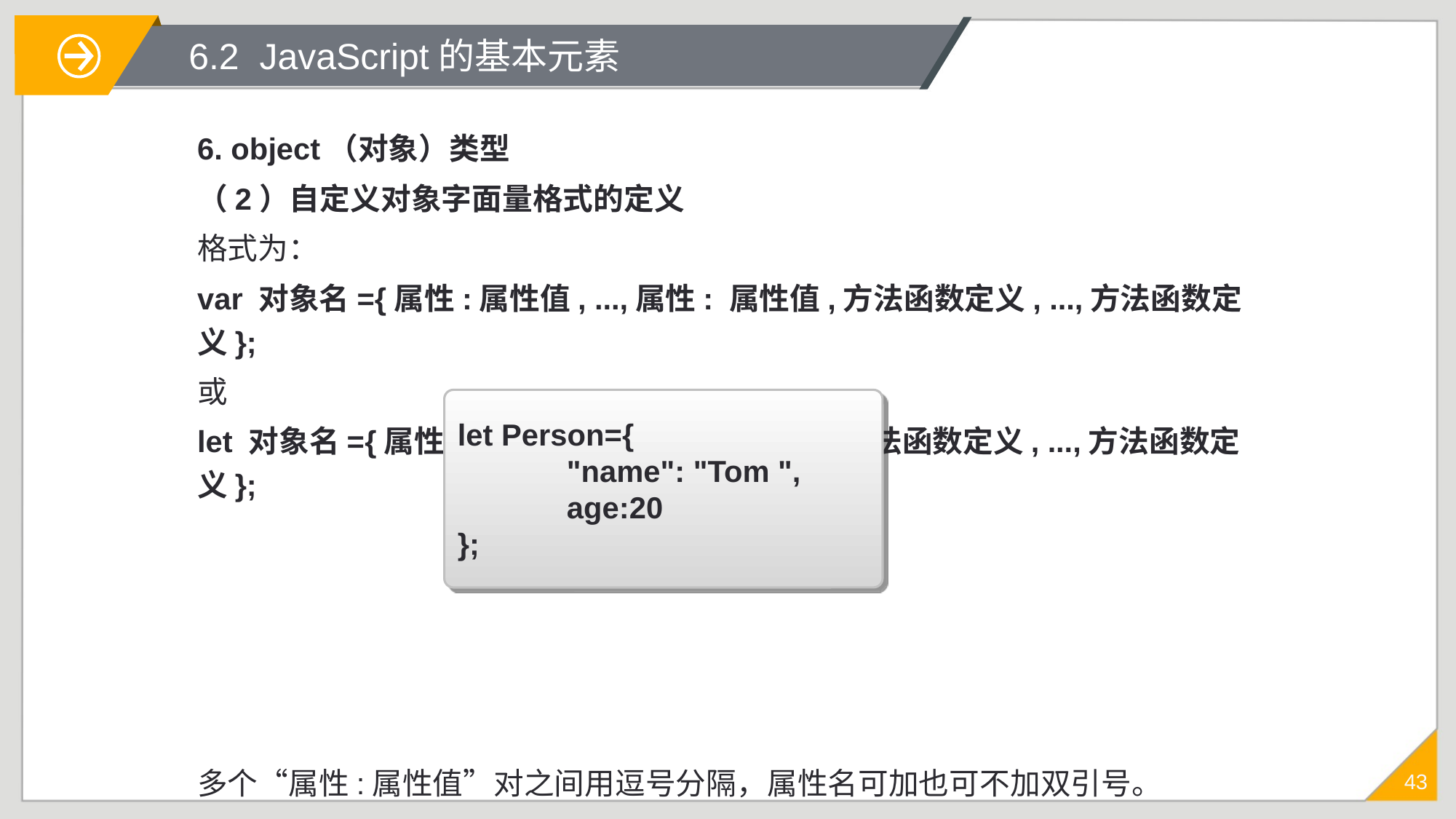

# 6.2  JavaScript的基本元素
6. object（对象）类型
（2）自定义对象字面量格式的定义
格式为：
var 对象名={属性:属性值, ...,属性: 属性值,方法函数定义, ...,方法函数定义};
或
let 对象名={属性:属性值, ..., 属性: 属性值,方法函数定义, ...,方法函数定义};

多个“属性:属性值”对之间用逗号分隔，属性名可加也可不加双引号。

let Person={
	"name": "Tom ",
    	age:20
};